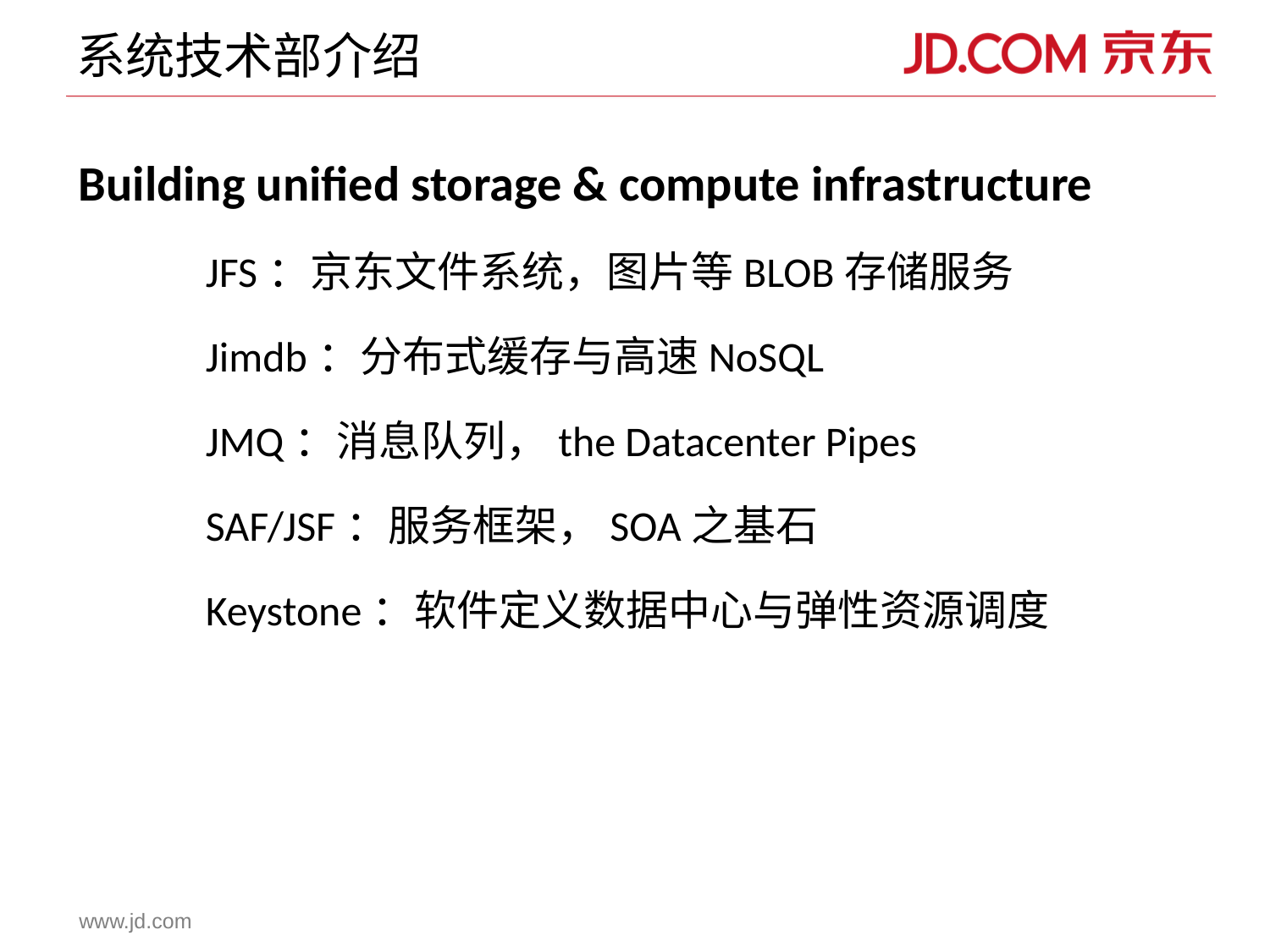

# 系统技术部介绍
Building unified storage & compute infrastructure
	JFS：京东文件系统，图片等BLOB存储服务
	Jimdb：分布式缓存与高速NoSQL
	JMQ：消息队列，the Datacenter Pipes
	SAF/JSF：服务框架，SOA之基石
	Keystone：软件定义数据中心与弹性资源调度